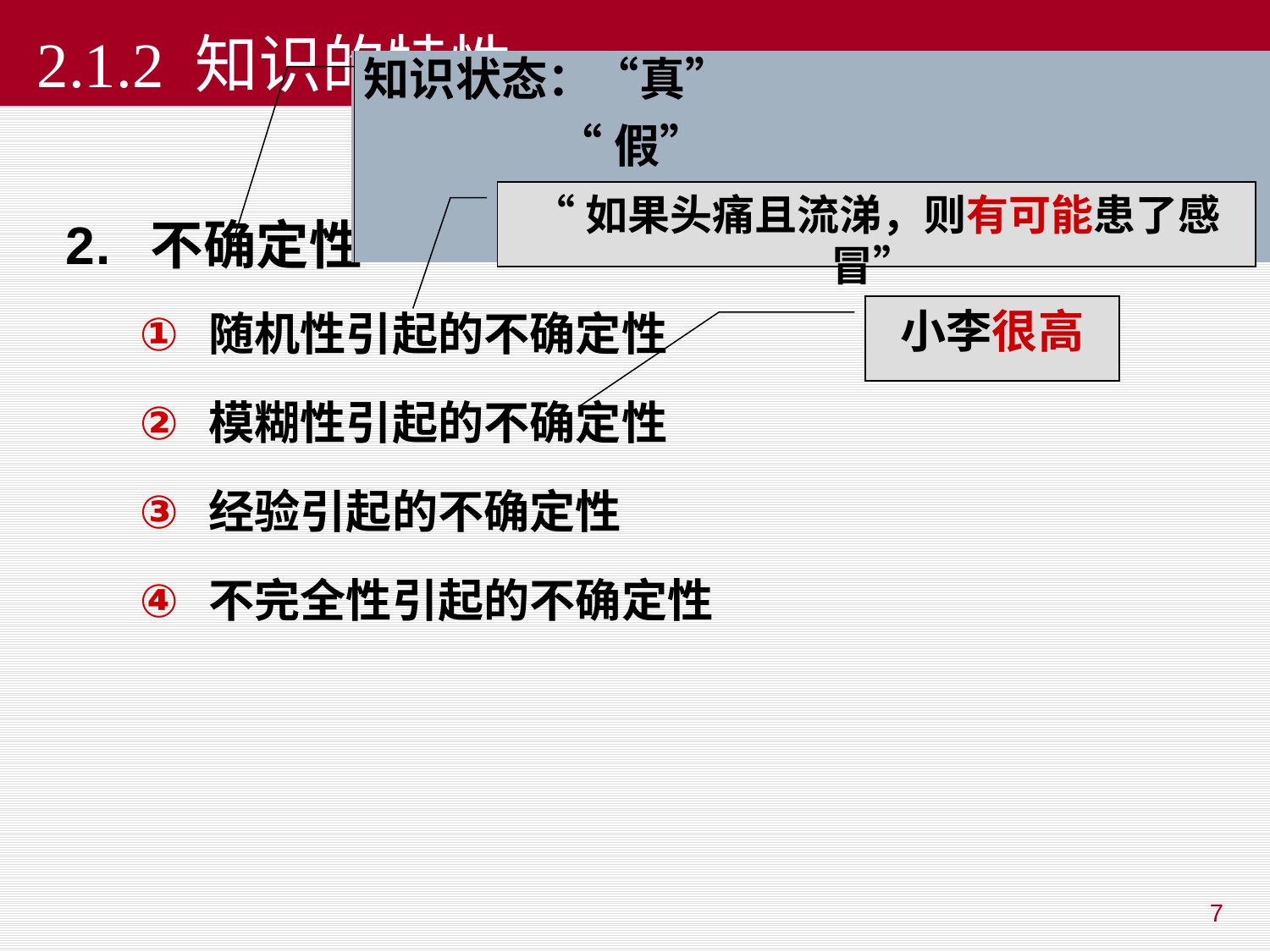

2.1.2 知识的特性
知识状态：“真”
                “假”
                   “真”与“假”之间的中间状态

“如果头痛且流涕，则有可能患了感冒”
  不确定性
 随机性引起的不确定性
 模糊性引起的不确定性
 经验引起的不确定性
 不完全性引起的不确定性
小李很高
7